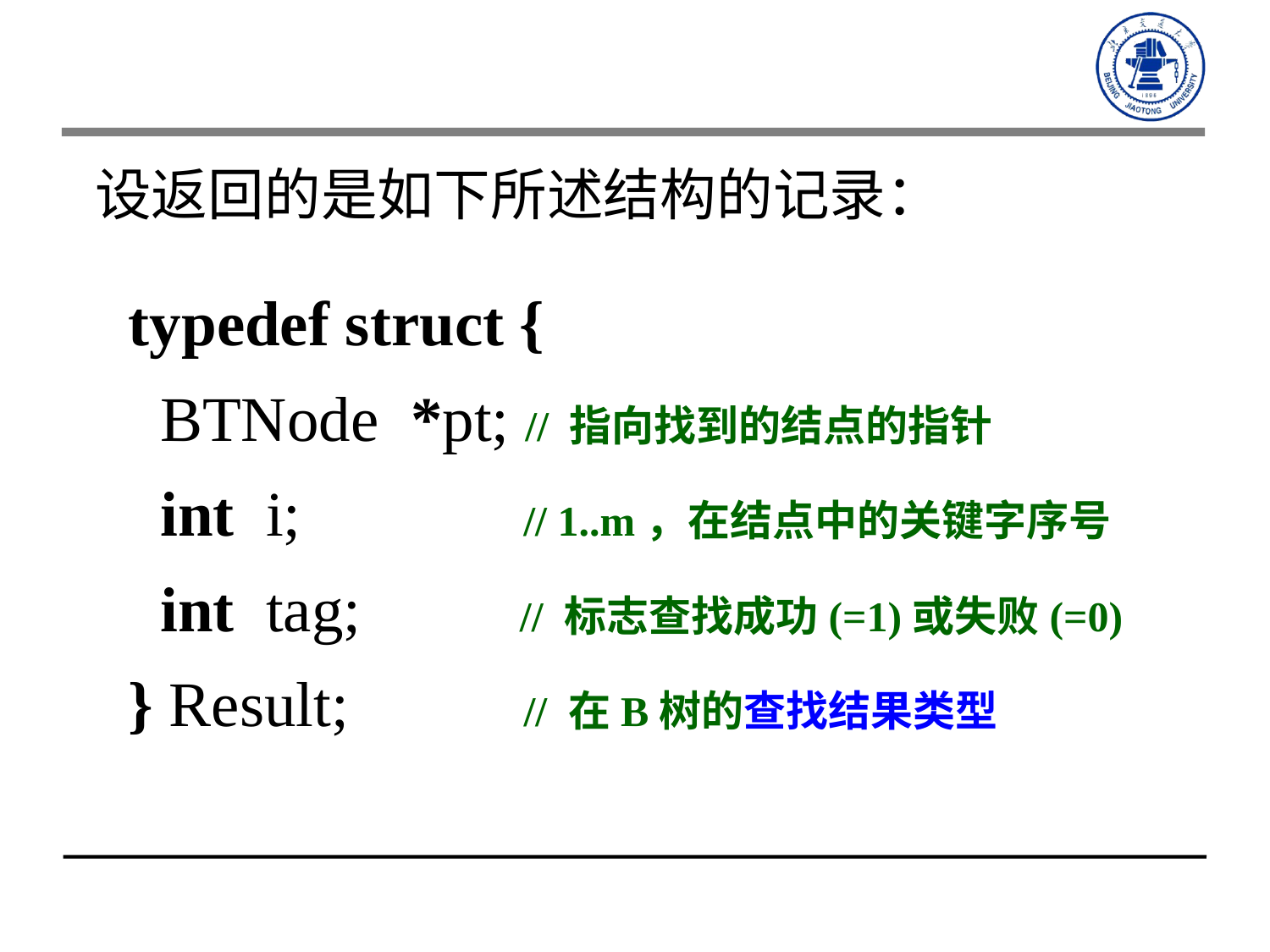

设返回的是如下所述结构的记录：
typedef struct {
  BTNode  *pt; // 指向找到的结点的指针
  int  i;              // 1..m，在结点中的关键字序号
  int  tag;          // 标志查找成功(=1)或失败(=0)
} Result;           // 在B树的查找结果类型